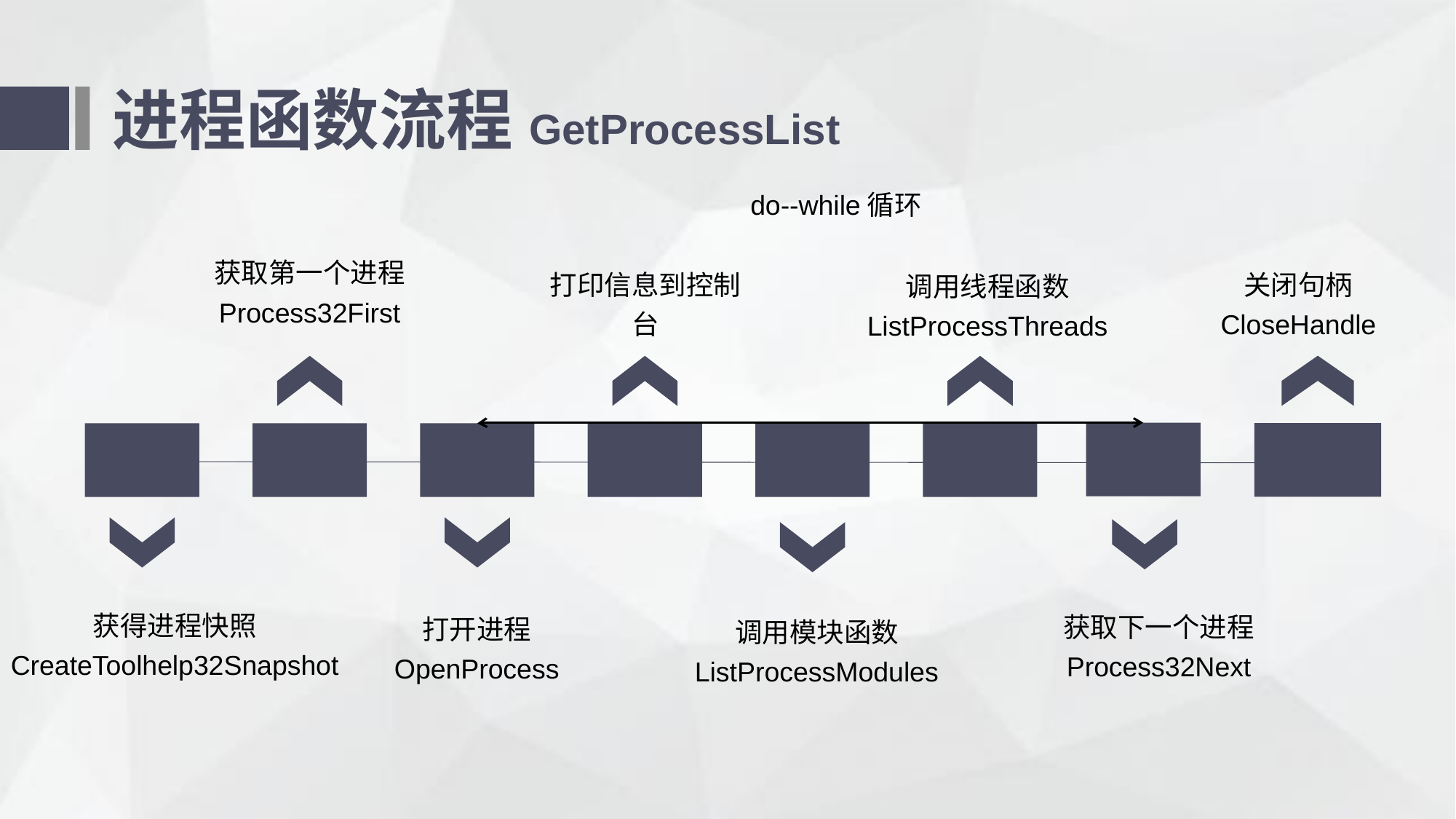

进程函数流程GetProcessList
do--while循环
获取第一个进程
Process32First
关闭句柄
CloseHandle
打印信息到控制台
调用线程函数
ListProcessThreads

获得进程快照
CreateToolhelp32Snapshot
获取下一个进程
Process32Next
打开进程
OpenProcess
调用模块函数
ListProcessModules